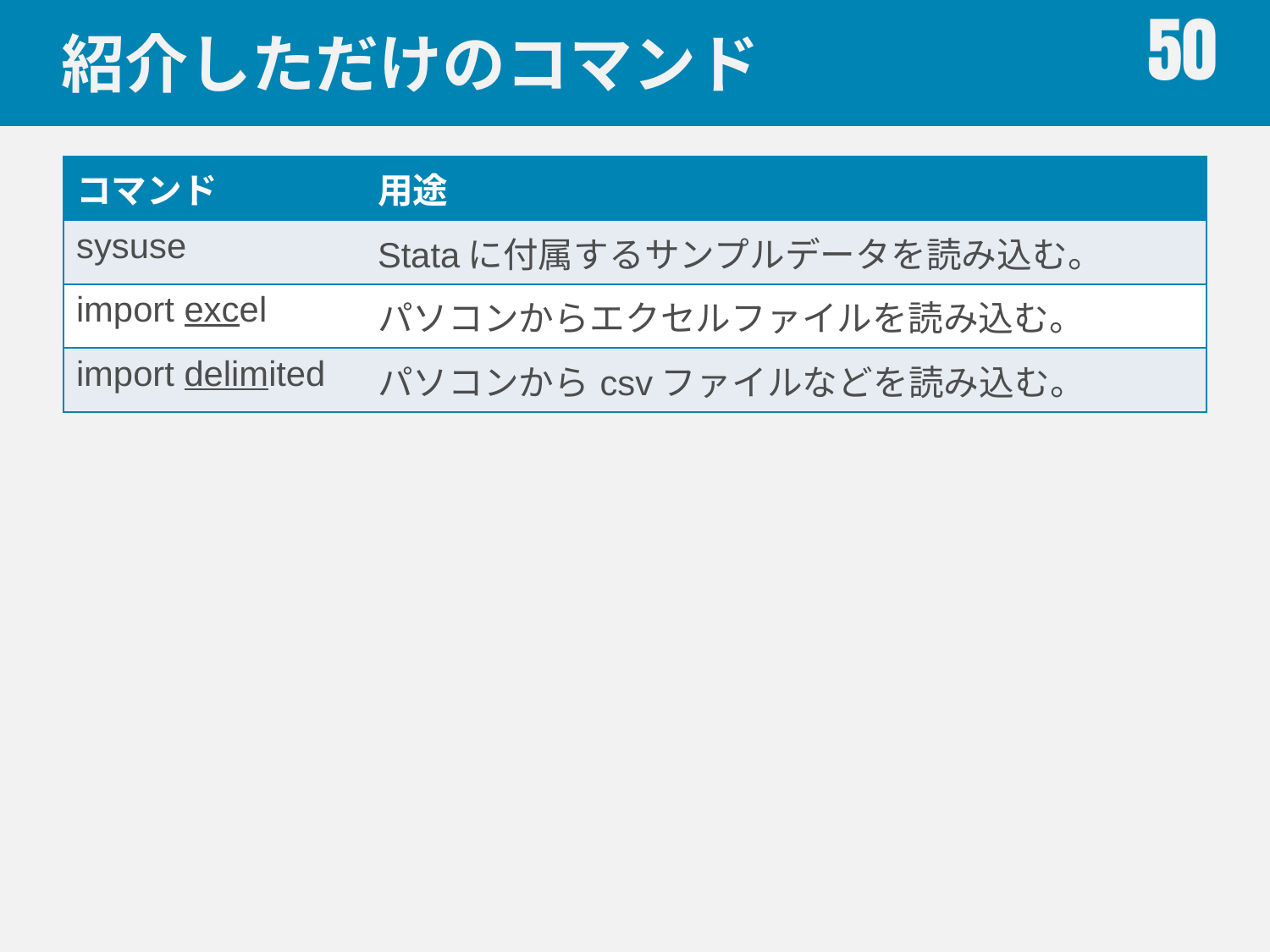

# 紹介しただけのコマンド
 50
| コマンド | 用途 |
| --- | --- |
| sysuse | Stataに付属するサンプルデータを読み込む。 |
| import excel | パソコンからエクセルファイルを読み込む。 |
| import delimited | パソコンからcsvファイルなどを読み込む。 |